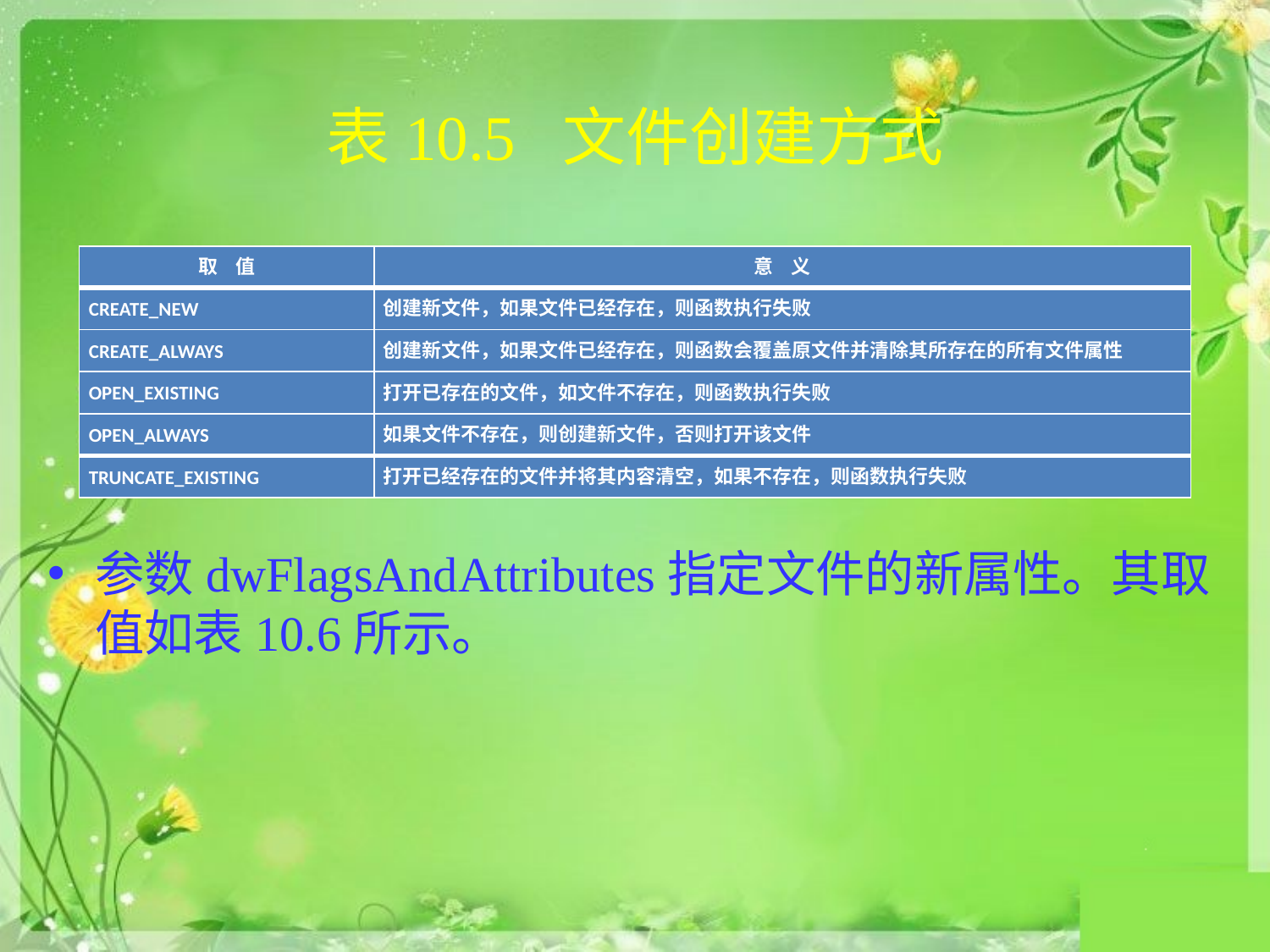

# 表10.5  文件创建方式
| 取 值 | 意 义 |
| --- | --- |
| CREATE\_NEW | 创建新文件，如果文件已经存在，则函数执行失败 |
| CREATE\_ALWAYS | 创建新文件，如果文件已经存在，则函数会覆盖原文件并清除其所存在的所有文件属性 |
| OPEN\_EXISTING | 打开已存在的文件，如文件不存在，则函数执行失败 |
| OPEN\_ALWAYS | 如果文件不存在，则创建新文件，否则打开该文件 |
| TRUNCATE\_EXISTING | 打开已经存在的文件并将其内容清空，如果不存在，则函数执行失败 |
参数dwFlagsAndAttributes指定文件的新属性。其取值如表10.6所示。